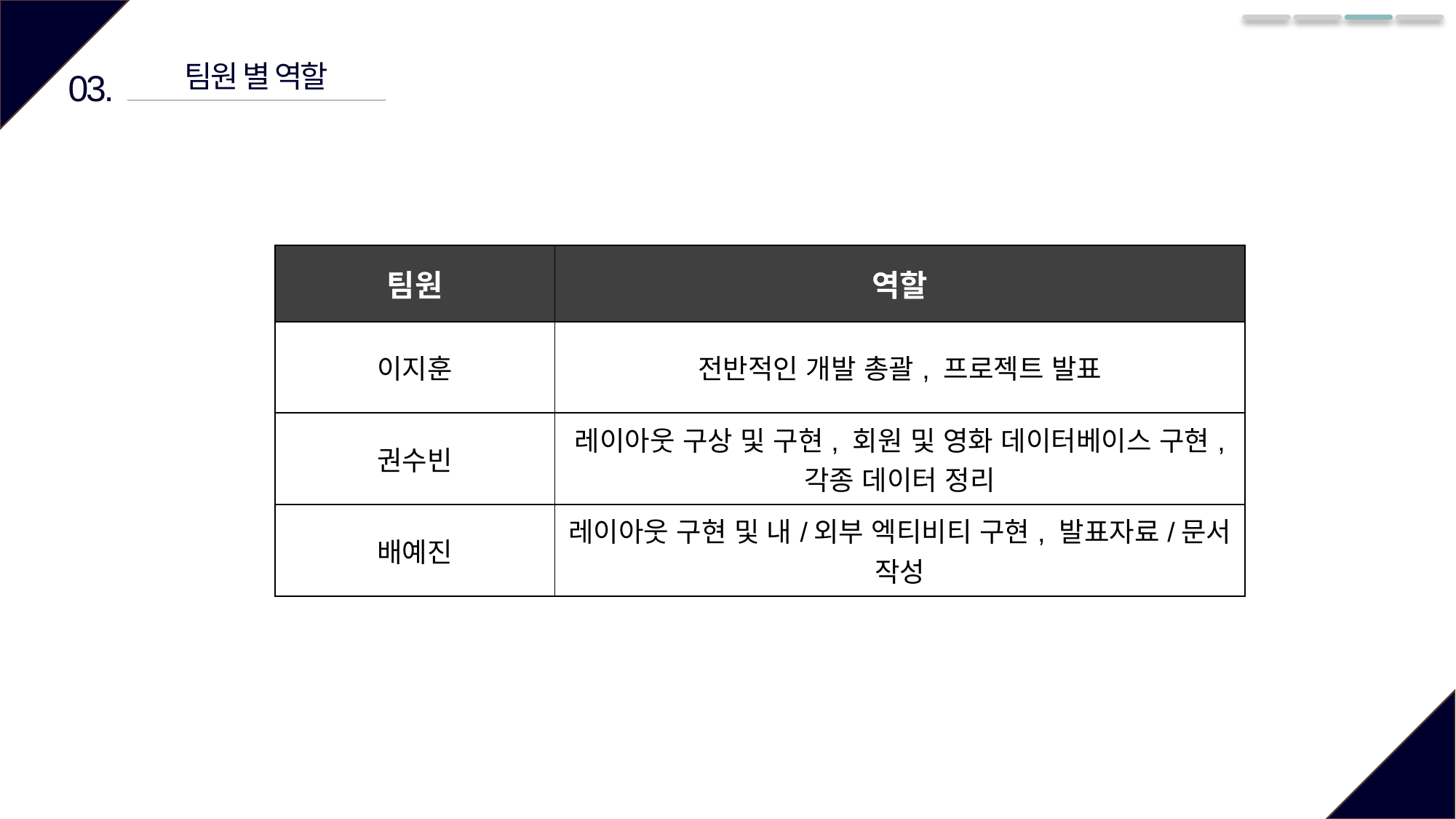

팀원 별 역할
03.
| 팀원 | 역할 |
| --- | --- |
| 이지훈 | 전반적인 개발 총괄, 프로젝트 발표 |
| 권수빈 | 레이아웃 구상 및 구현, 회원 및 영화 데이터베이스 구현, 각종 데이터 정리 |
| 배예진 | 레이아웃 구현 및 내/외부 엑티비티 구현, 발표자료/문서 작성 |